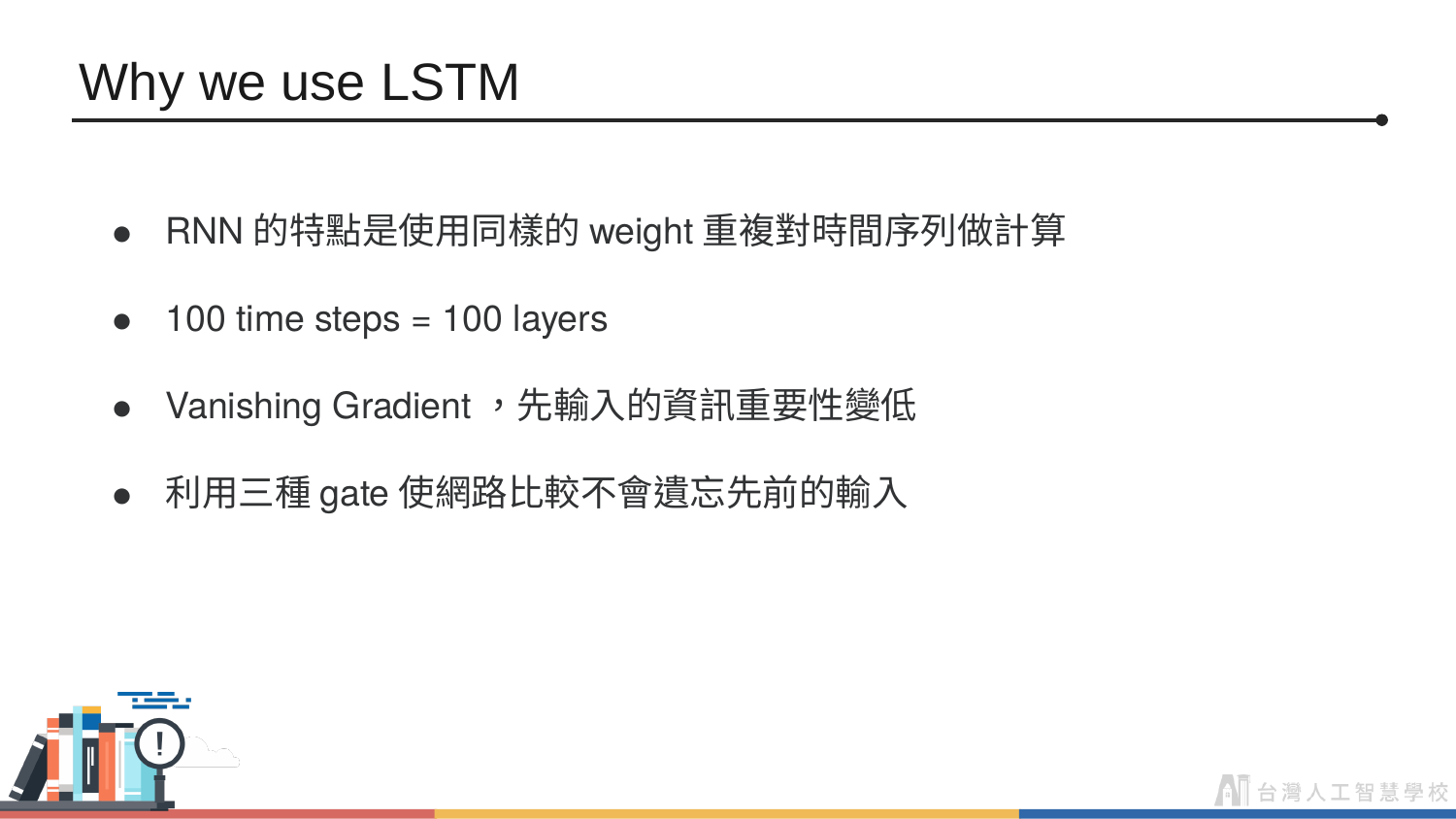

# Why we use LSTM
RNN的特點是使用同樣的weight重複對時間序列做計算

100 time steps = 100 layers

Vanishing Gradient，先輸入的資訊重要性變低

利用三種gate使網路比較不會遺忘先前的輸入